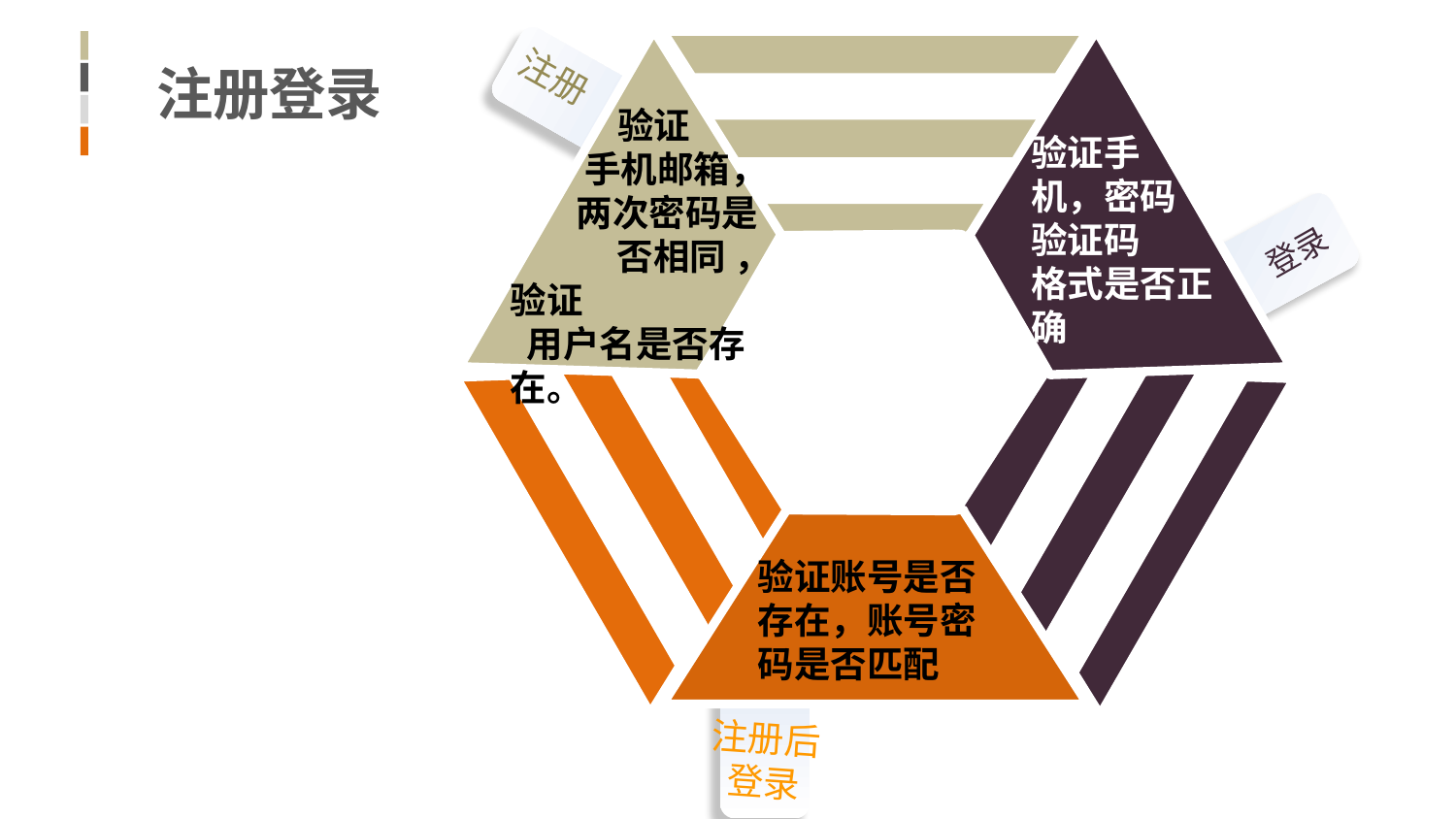

注册

登录

注册后登录
注册登录
            验证
        手机邮箱，
       两次密码是               否相同 ，验证
 用户名是否存在。
验证手
机，密码
验证码
格式是否正确
验证账号是否存在，账号密码是否匹配